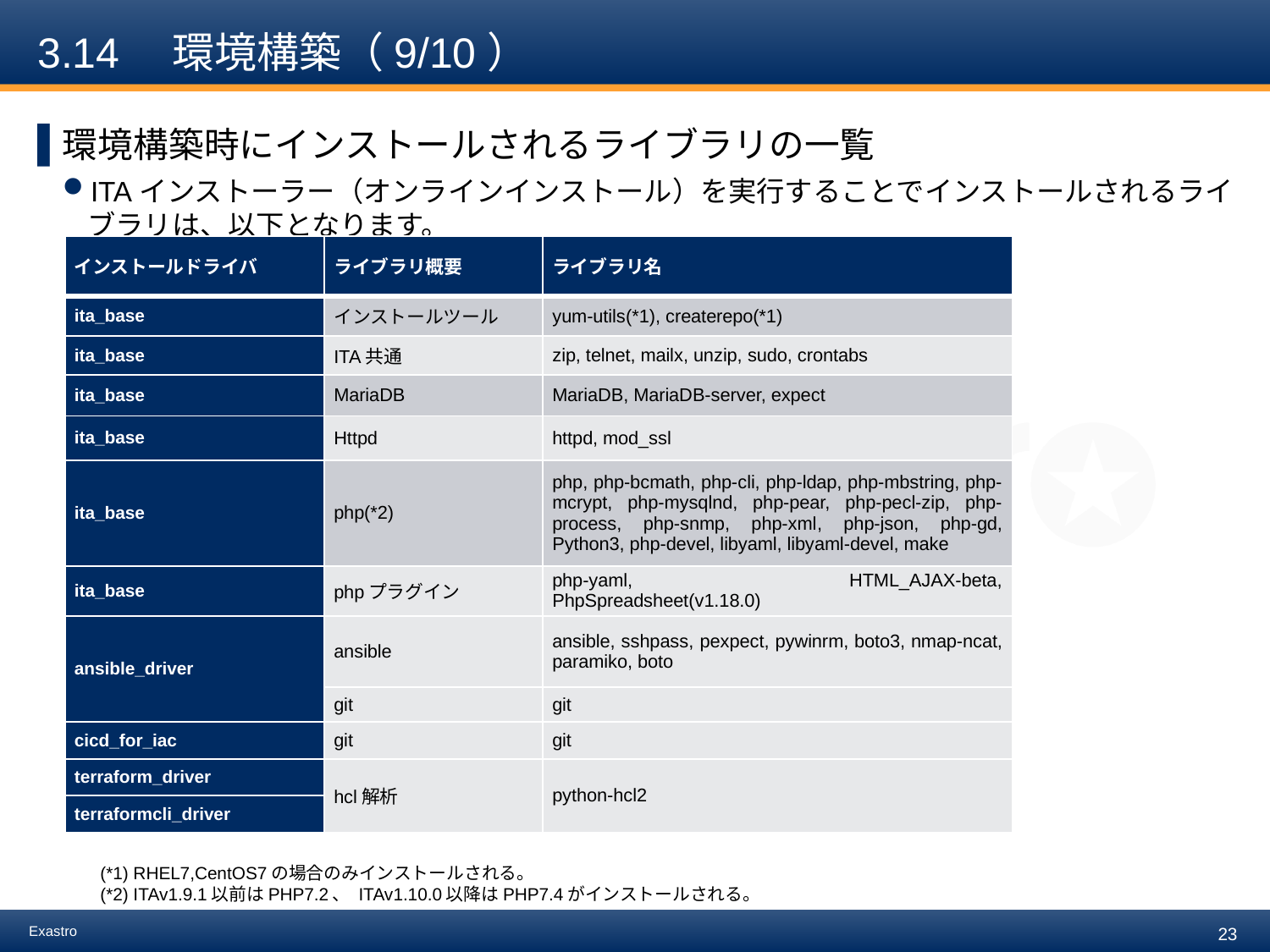

# 3.14　環境構築（9/10）
環境構築時にインストールされるライブラリの一覧
ITAインストーラー（オンラインインストール）を実行することでインストールされるライブラリは、以下となります。

| インストールドライバ | ライブラリ概要 | ライブラリ名 |
| --- | --- | --- |
| ita\_base | インストールツール | yum-utils(\*1), createrepo(\*1) |
| ita\_base | ITA共通 | zip, telnet, mailx, unzip, sudo, crontabs |
| ita\_base | MariaDB | MariaDB, MariaDB-server, expect |
| ita\_base | Httpd | httpd, mod\_ssl |
| ita\_base | php(\*2) | php, php-bcmath, php-cli, php-ldap, php-mbstring, php-mcrypt, php-mysqlnd, php-pear, php-pecl-zip, php-process, php-snmp, php-xml, php-json, php-gd, Python3, php-devel, libyaml, libyaml-devel, make |
| ita\_base | phpプラグイン | php-yaml, HTML\_AJAX-beta, PhpSpreadsheet(v1.18.0) |
| ansible\_driver | ansible | ansible, sshpass, pexpect, pywinrm, boto3, nmap-ncat, paramiko, boto |
|  | git | git |
| cicd\_for\_iac | git | git |
| terraform\_driver | hcl解析 | python-hcl2 |
| terraformcli\_driver |  |  |
(*1) RHEL7,CentOS7の場合のみインストールされる。
(*2) ITAv1.9.1以前はPHP7.2、 ITAv1.10.0以降はPHP7.4がインストールされる。